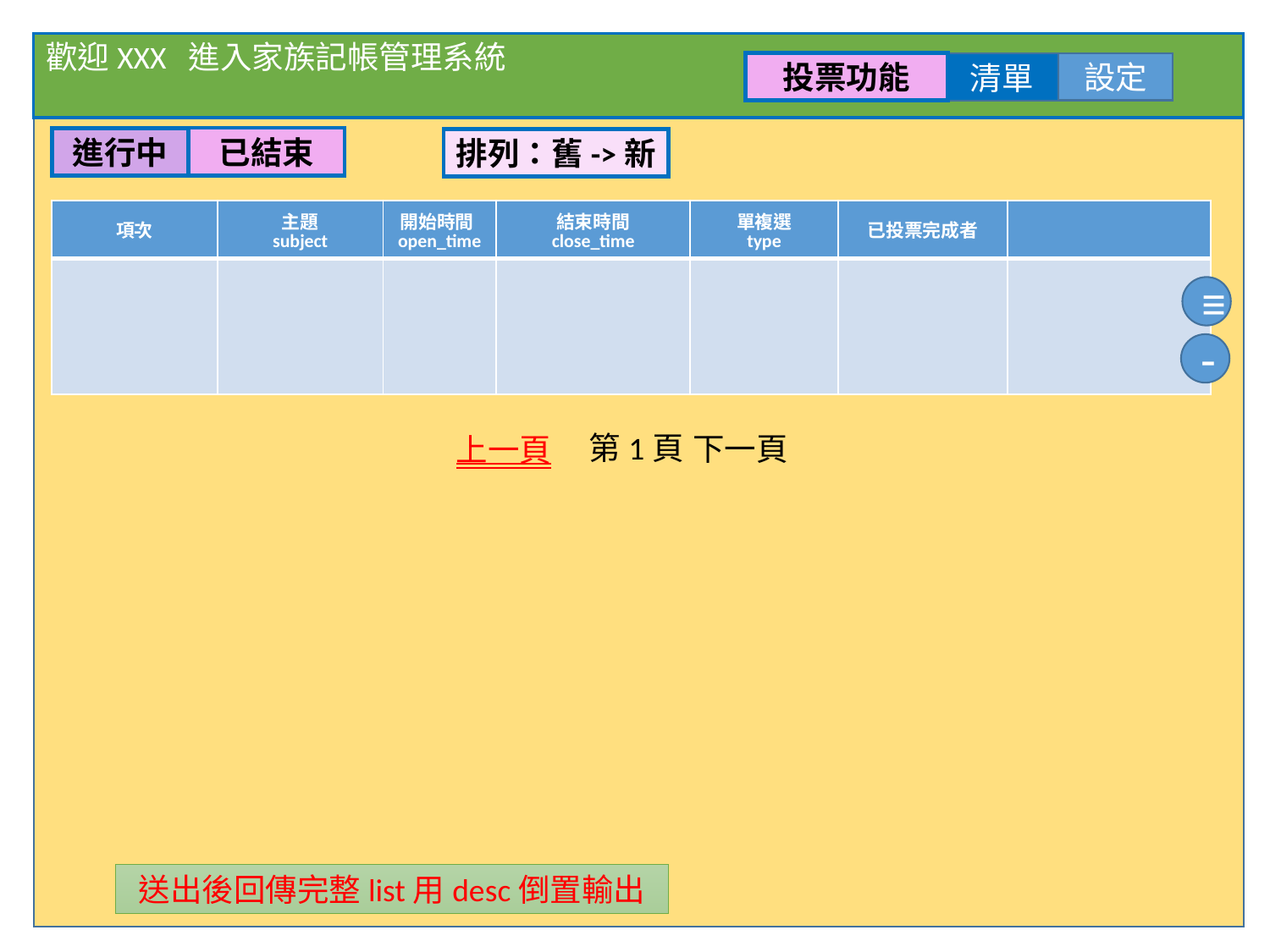

歡迎XXX  進入家族記帳管理系統
投票功能
設定
清單

已結束
進行中
排列：舊->新
| 項次 | 主題 subject | 開始時間open\_time | 結束時間 close\_time | 單複選 type | 已投票完成者 |  |
| --- | --- | --- | --- | --- | --- | --- |
|  |  |  |  |  |  |  |
≡
-
第1頁
下一頁
上一頁
送出後回傳完整list用desc倒置輸出